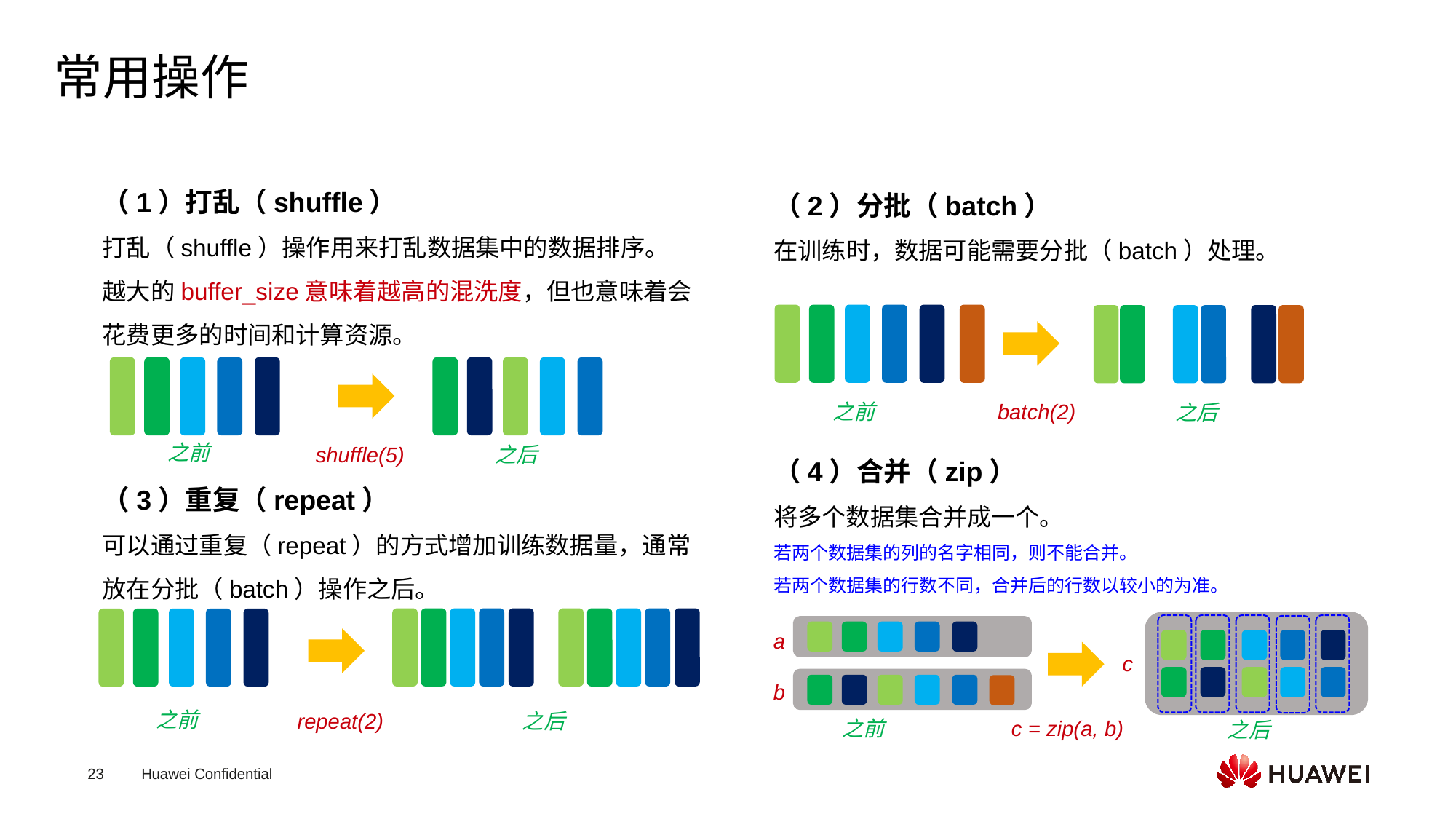

# 常用操作
（1）打乱（shuffle）
打乱（shuffle）操作用来打乱数据集中的数据排序。
越大的buffer_size意味着越高的混洗度，但也意味着会花费更多的时间和计算资源。
（2）分批（batch）
在训练时，数据可能需要分批（batch）处理。

batch(2)
之前
之后
（4）合并（zip）
将多个数据集合并成一个。
若两个数据集的列的名字相同，则不能合并。
若两个数据集的行数不同，合并后的行数以较小的为准。
之前
shuffle(5)
之后
（3）重复（repeat）
可以通过重复（repeat）的方式增加训练数据量，通常放在分批（batch）操作之后。

a

c

b

之前
之后
repeat(2)
c = zip(a, b)
之前
之后